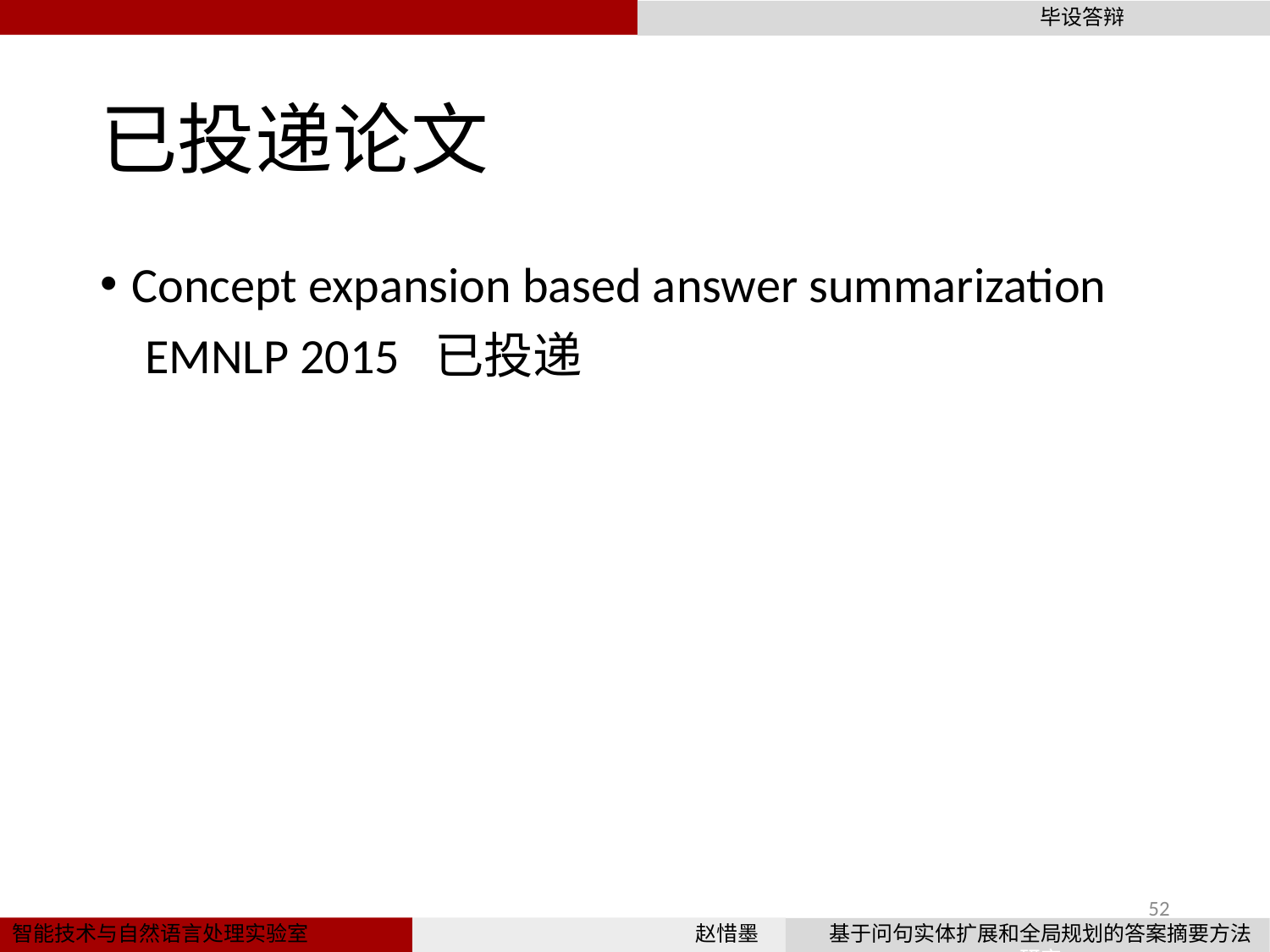

# 已投递论文
Concept expansion based answer summarization
    EMNLP 2015  已投递
52